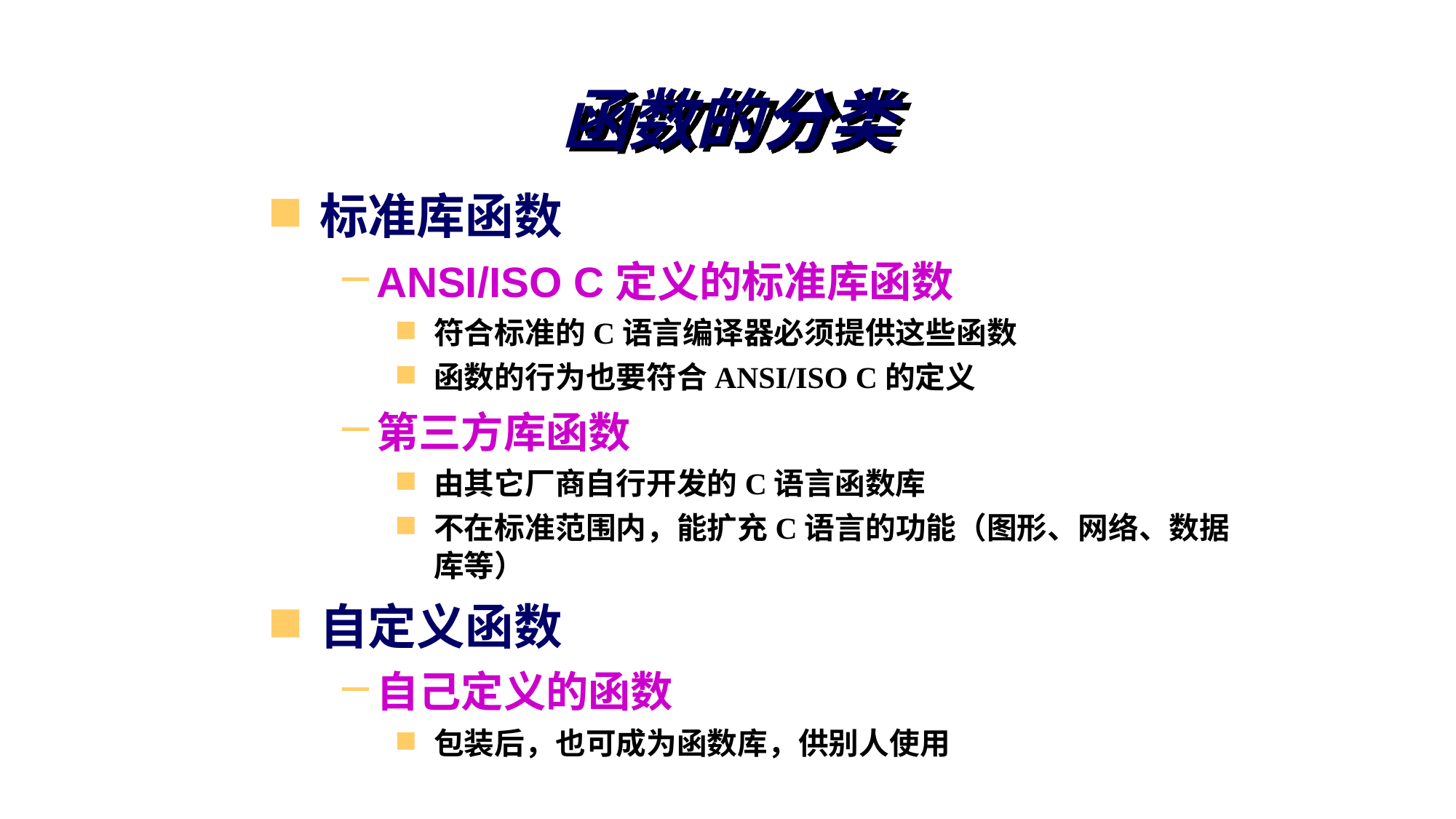

函数的分类
标准库函数
ANSI/ISO C定义的标准库函数
符合标准的C语言编译器必须提供这些函数
函数的行为也要符合ANSI/ISO C的定义
第三方库函数
由其它厂商自行开发的C语言函数库
不在标准范围内，能扩充C语言的功能（图形、网络、数据库等）
自定义函数
自己定义的函数
包装后，也可成为函数库，供别人使用